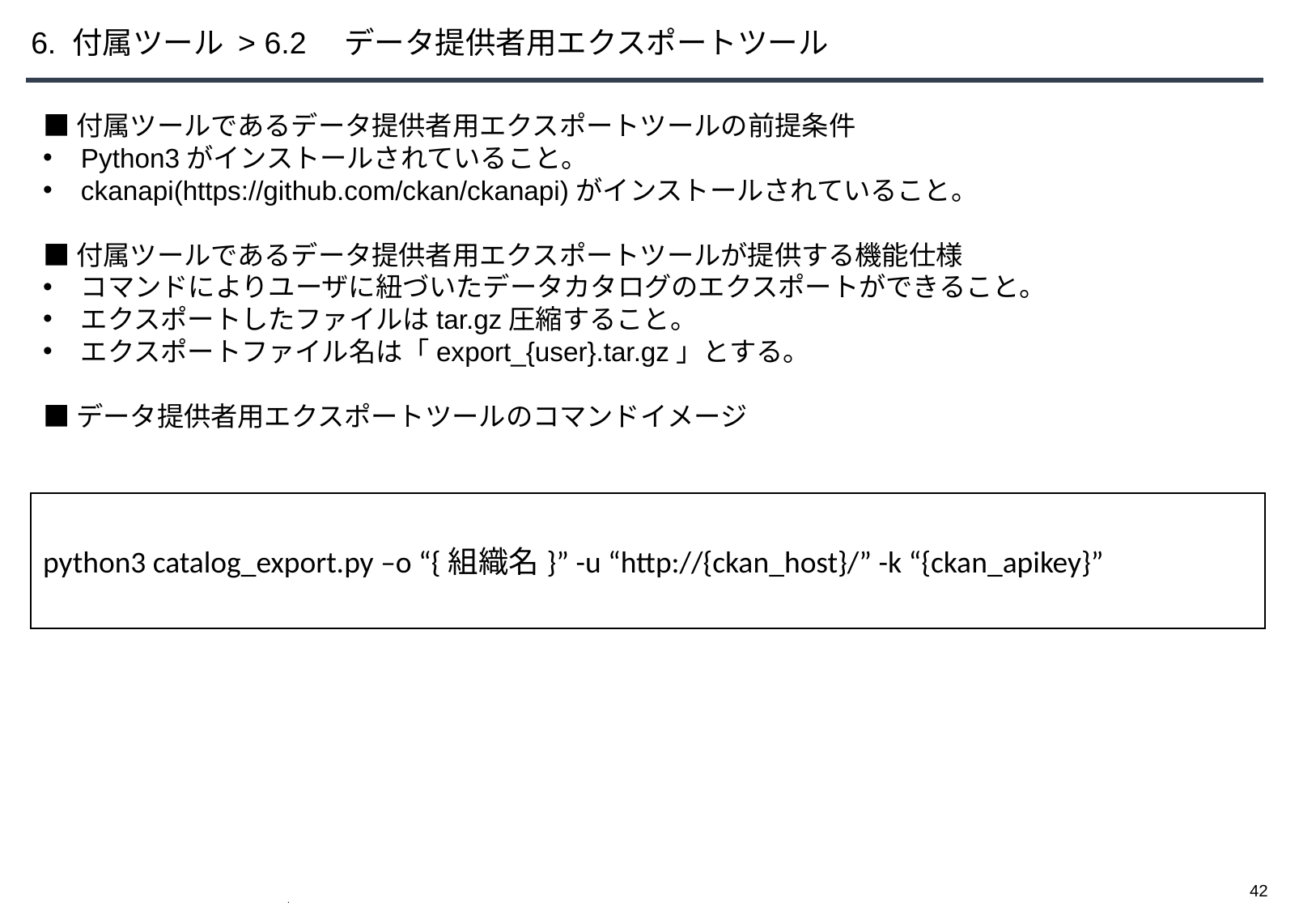

# 6. 付属ツール > 6.2　データ提供者用エクスポートツール
■付属ツールであるデータ提供者用エクスポートツールの前提条件
Python3がインストールされていること。
ckanapi(https://github.com/ckan/ckanapi)がインストールされていること。

■付属ツールであるデータ提供者用エクスポートツールが提供する機能仕様
コマンドによりユーザに紐づいたデータカタログのエクスポートができること。
エクスポートしたファイルはtar.gz圧縮すること。
エクスポートファイル名は「export_{user}.tar.gz」とする。

■データ提供者用エクスポートツールのコマンドイメージ

python3 catalog_export.py –o “{組織名}” -u “http://{ckan_host}/” -k “{ckan_apikey}”